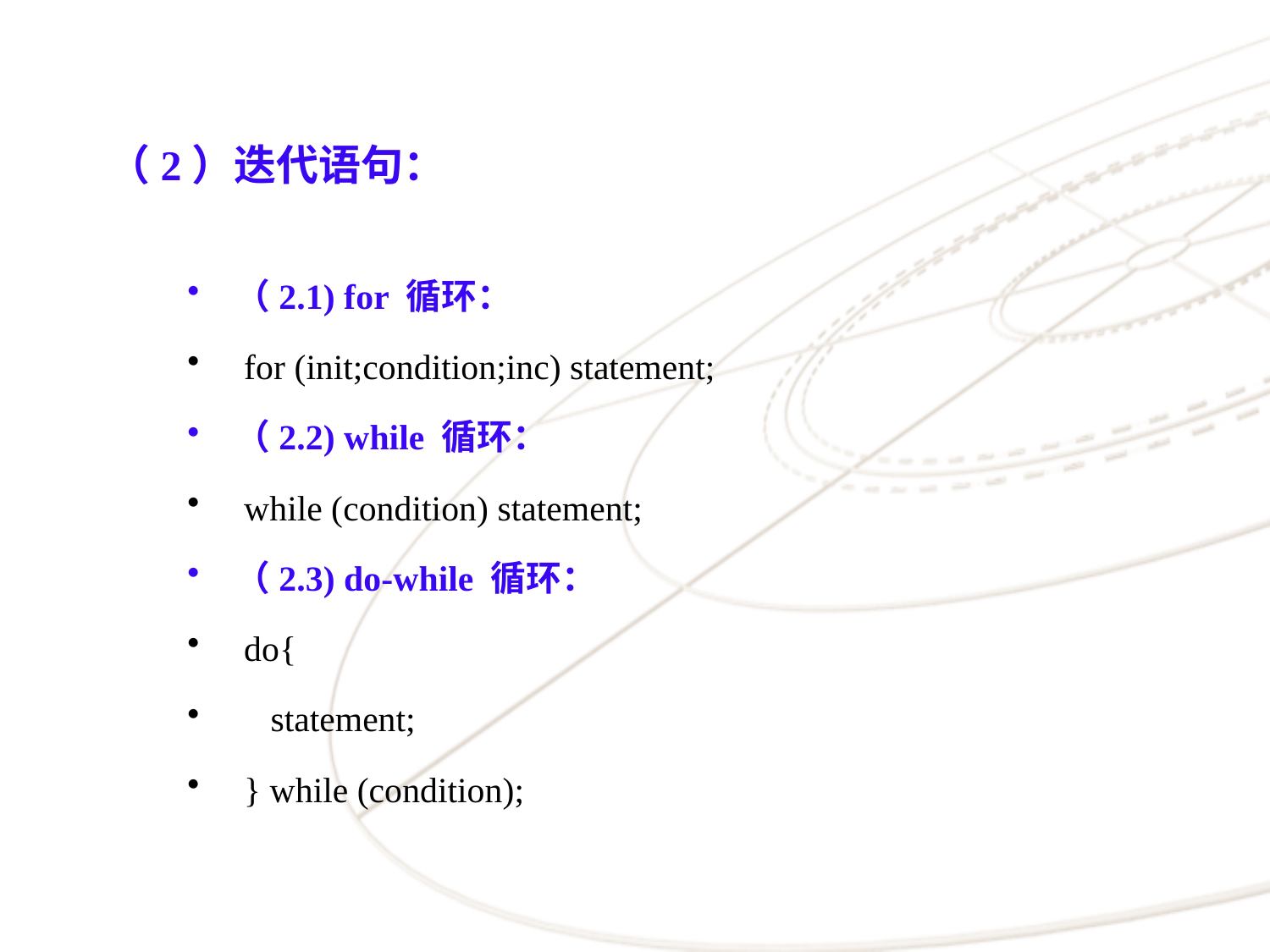

# （2）迭代语句：
（2.1) for 循环：
 for (init;condition;inc) statement;
（2.2) while 循环：
 while (condition) statement;
（2.3) do-while 循环：
 do{
    statement;
 } while (condition);